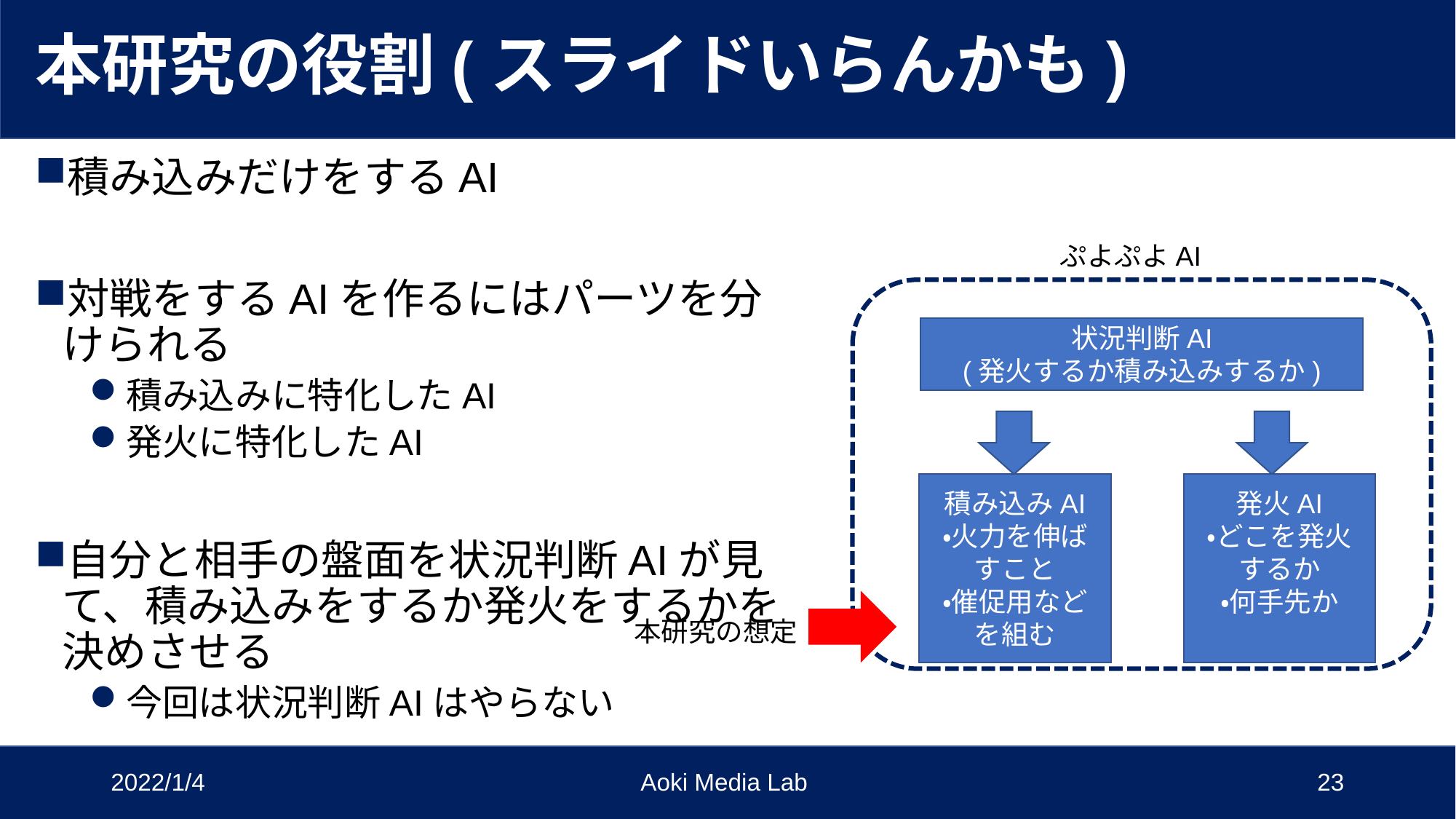

# 本研究の役割(スライドいらんかも)
積み込みだけをするAI

対戦をするAIを作るにはパーツを分けられる
積み込みに特化したAI
発火に特化したAI

自分と相手の盤面を状況判断AIが見て、積み込みをするか発火をするかを決めさせる
今回は状況判断AIはやらない

ぷよぷよAI

状況判断AI
(発火するか積み込みするか)

積み込みAI
・火力を伸ばすこと
・催促用などを組む
発火AI
・どこを発火するか
・何手先か

本研究の想定
2022/1/4
Aoki Media Lab
23